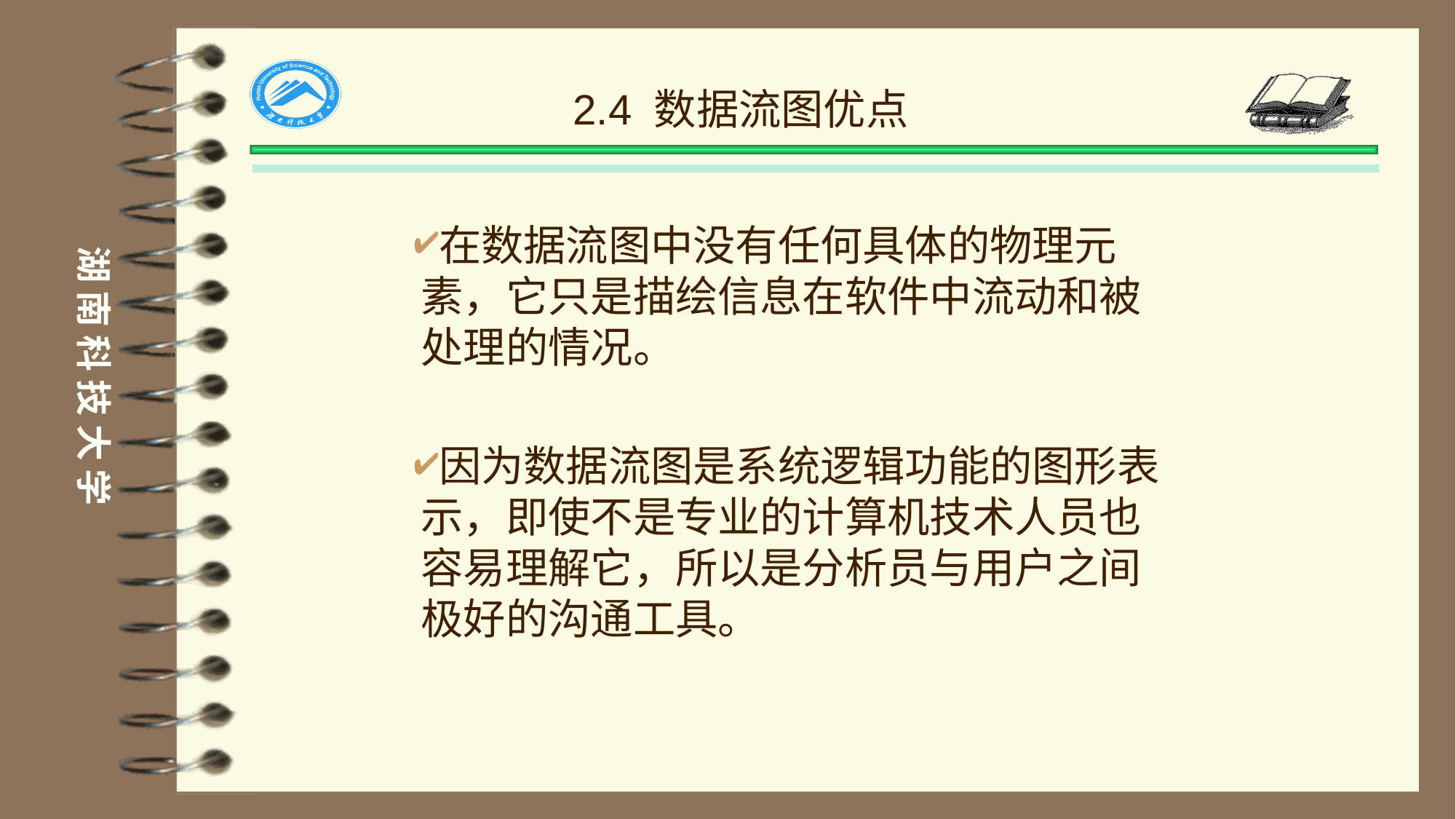

2.4 数据流图优点
在数据流图中没有任何具体的物理元素，它只是描绘信息在软件中流动和被处理的情况。

因为数据流图是系统逻辑功能的图形表示，即使不是专业的计算机技术人员也容易理解它，所以是分析员与用户之间极好的沟通工具。